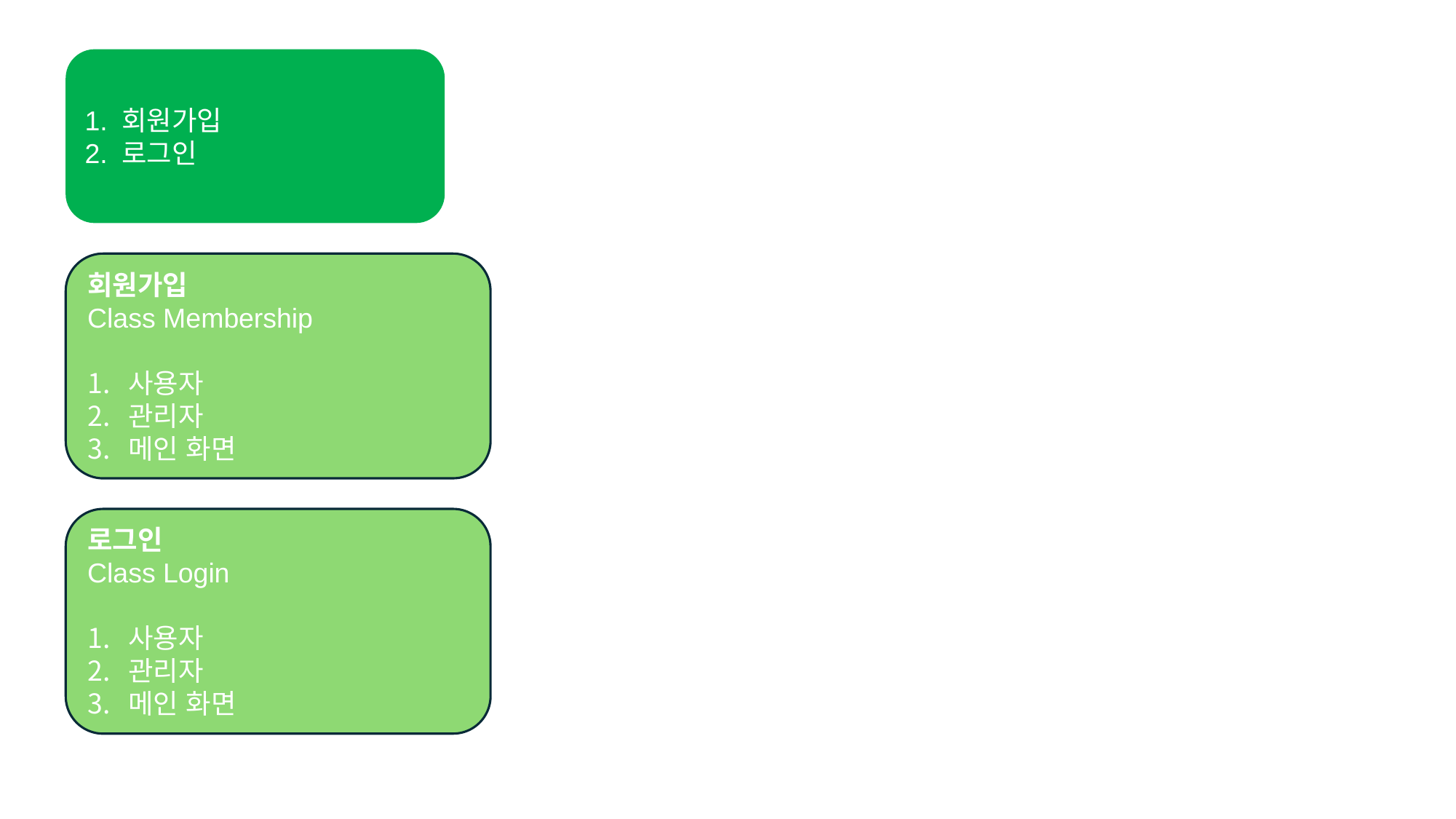

1. 회원가입
2. 로그인
회원가입
Class Membership

사용자
관리자
메인 화면
로그인
Class Login

사용자
관리자
메인 화면